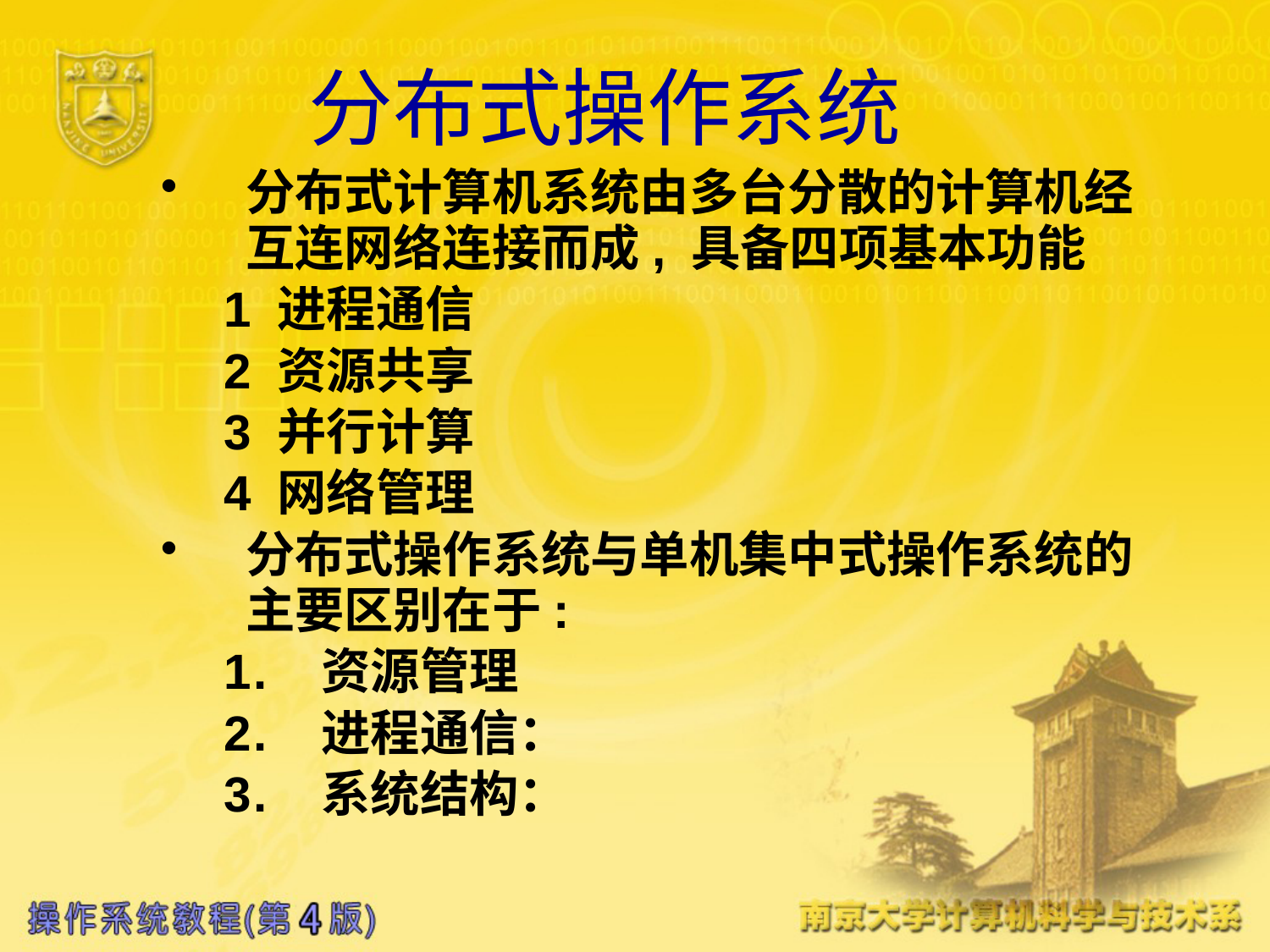

# 分布式操作系统
分布式计算机系统由多台分散的计算机经互连网络连接而成, 具备四项基本功能
1 进程通信
2 资源共享
3 并行计算
4 网络管理
分布式操作系统与单机集中式操作系统的主要区别在于:
 资源管理
 进程通信：
 系统结构：